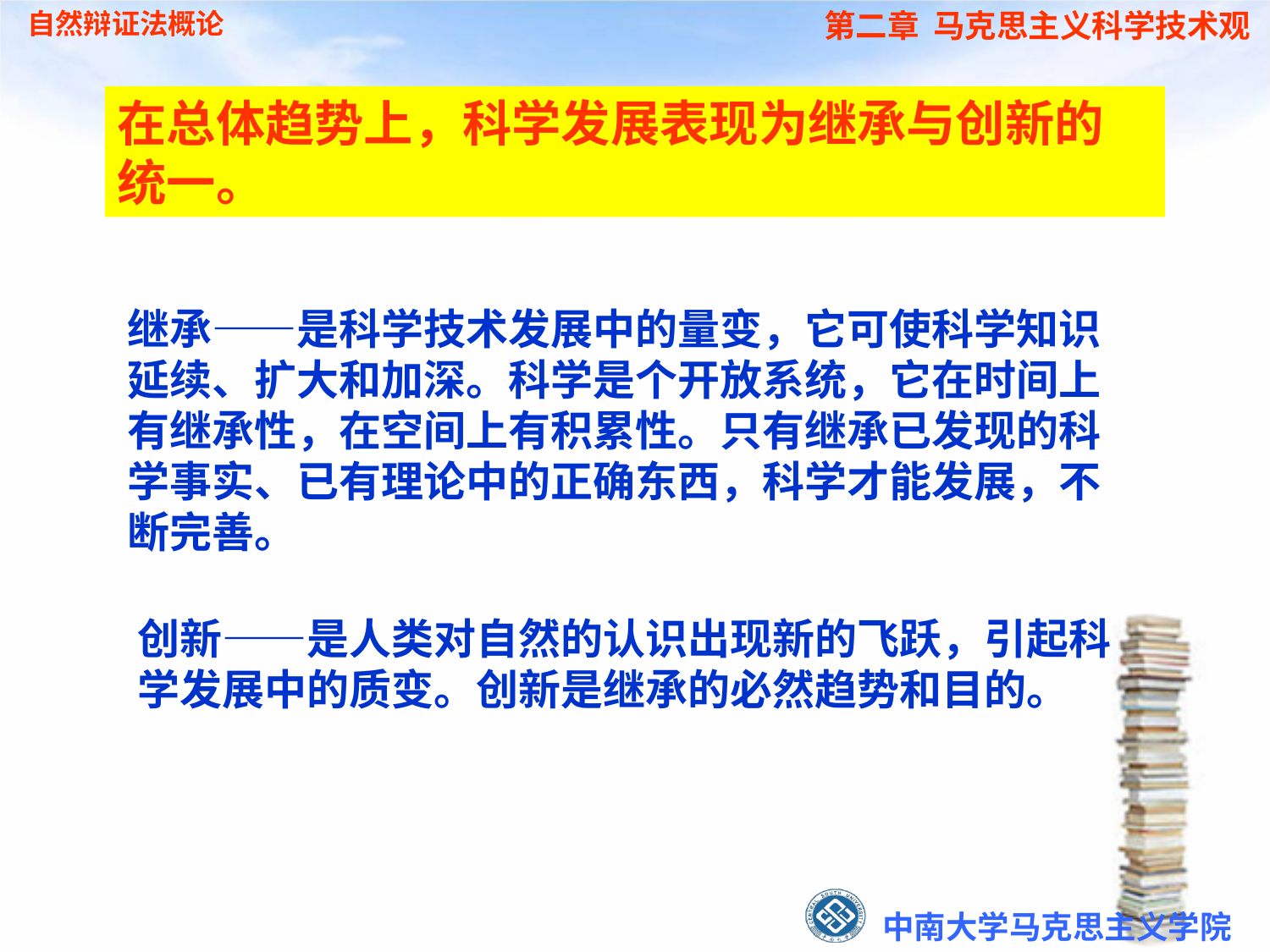

在总体趋势上，科学发展表现为继承与创新的统一。
继承——是科学技术发展中的量变，它可使科学知识延续、扩大和加深。科学是个开放系统，它在时间上有继承性，在空间上有积累性。只有继承已发现的科学事实、已有理论中的正确东西，科学才能发展，不断完善。
创新——是人类对自然的认识出现新的飞跃，引起科学发展中的质变。创新是继承的必然趋势和目的。